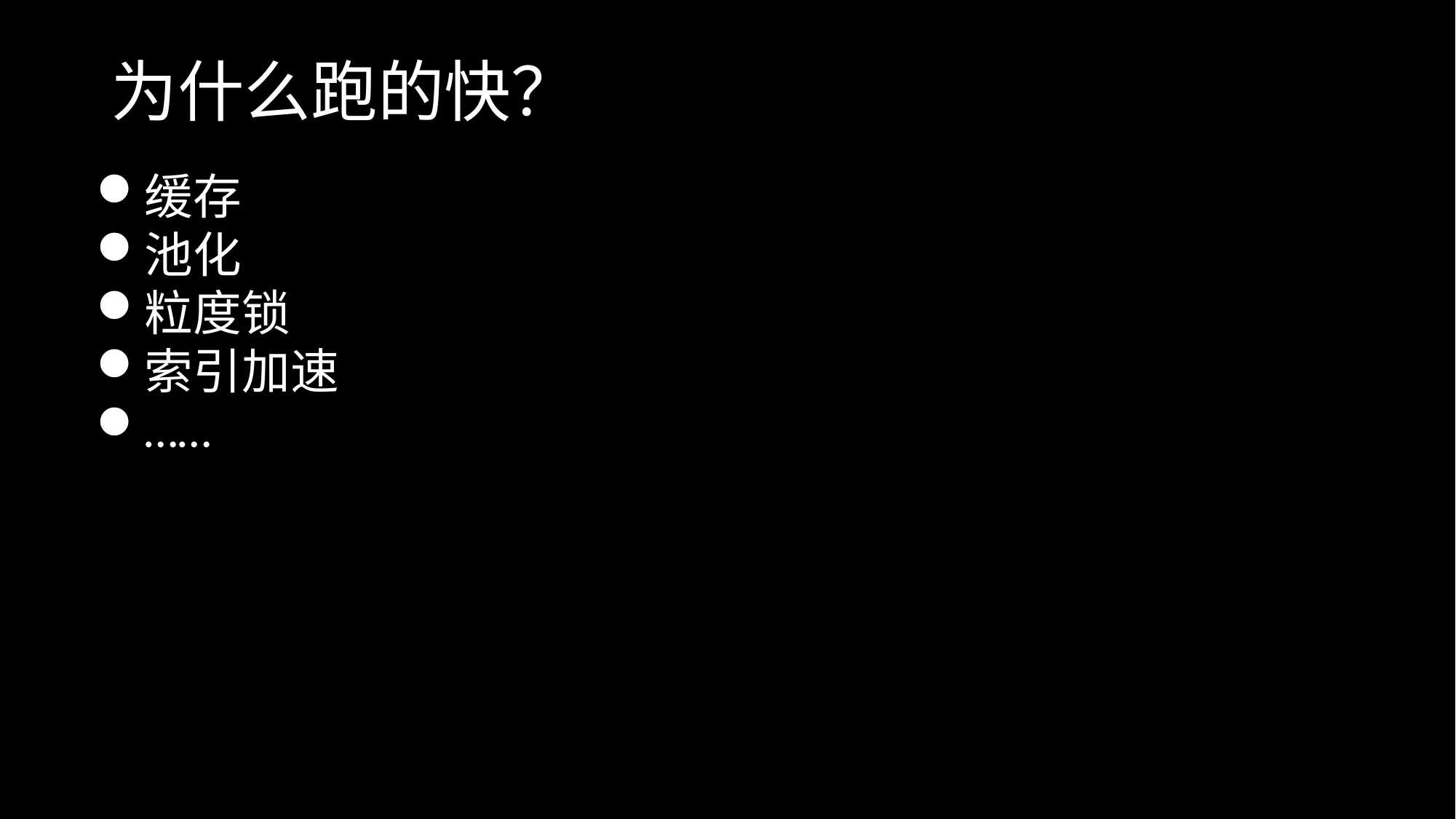

# 为什么跑的快？
缓存
池化
粒度锁
索引加速
……